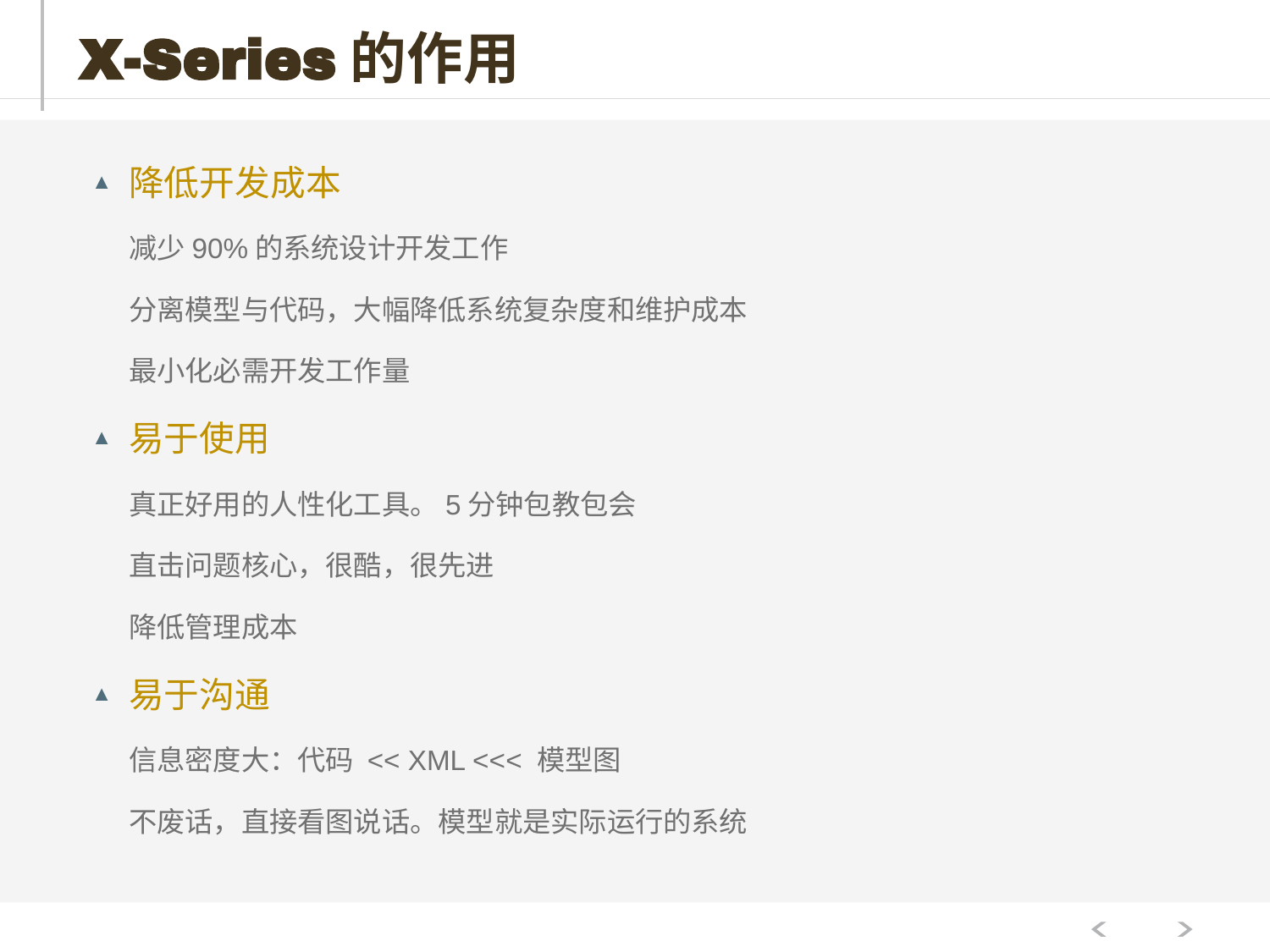

# X-Series的作用
降低开发成本
减少90%的系统设计开发工作
分离模型与代码，大幅降低系统复杂度和维护成本
最小化必需开发工作量
易于使用
真正好用的人性化工具。5分钟包教包会
直击问题核心，很酷，很先进
降低管理成本
易于沟通
信息密度大：代码 << XML <<< 模型图
不废话，直接看图说话。模型就是实际运行的系统